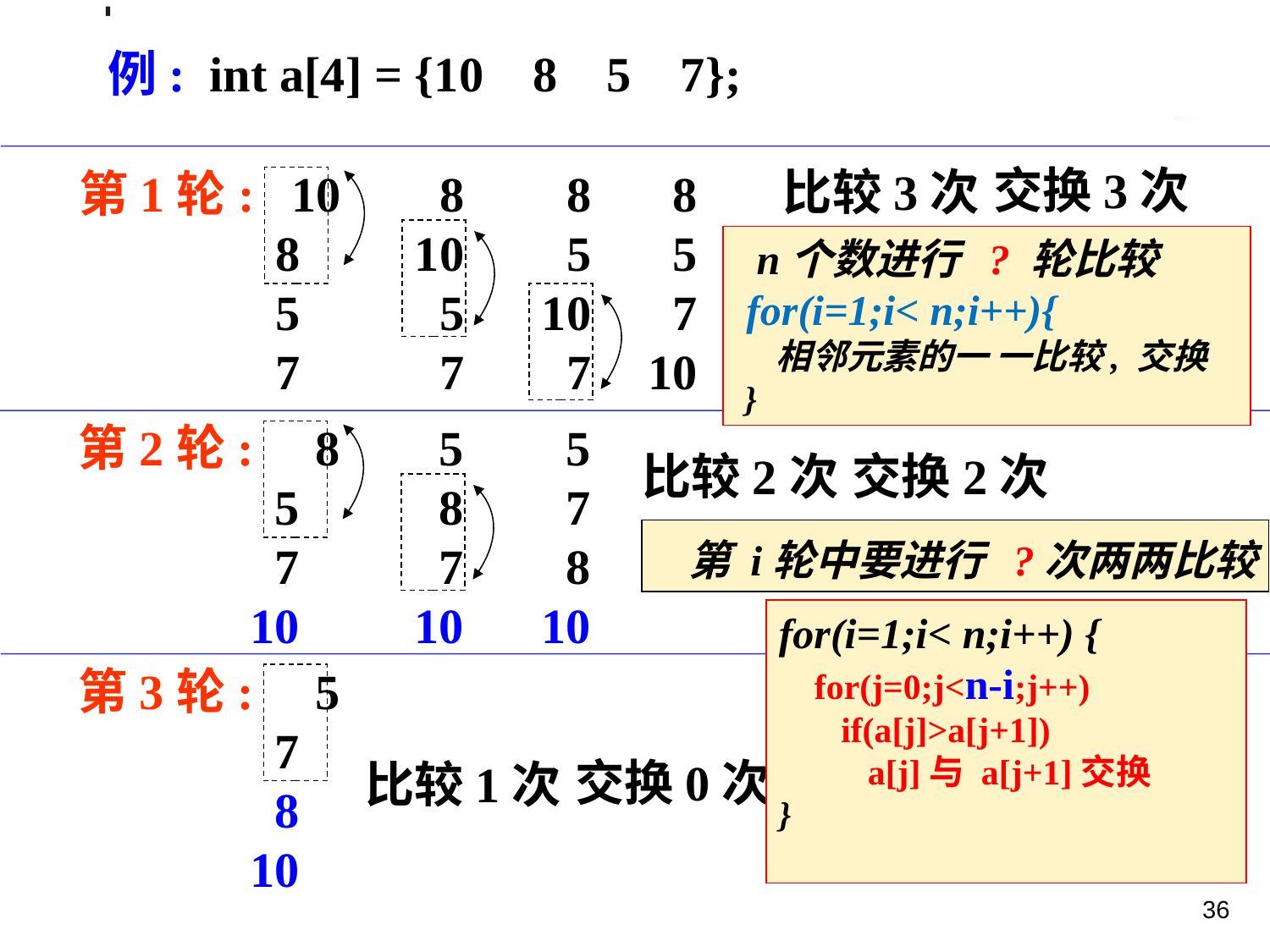

例:  int a[4] = {10    8    5    7};

  交换3次
  比较3次
第1轮:   10
                8
                5
                7
  8
10
  5
  7
  8
  5
10
  7
  8
  5
  7
10

  n个数进行  ? 轮比较
 for(i=1;i< n;i++){
    相邻元素的一 一比较, 交换
 }

第2轮:     8
                5
                7
              10
  5
  8
  7
10
  5
  7
  8
10

  比较2次
  交换2次

  第 i轮中要进行  ?次两两比较
for(i=1;i< n;i++) {
    for(j=0;j<n-i;j++)
       if(a[j]>a[j+1])
          a[j]与 a[j+1]交换
}

第3轮:     5
                7
                8
              10

  交换0次
  比较1次
36